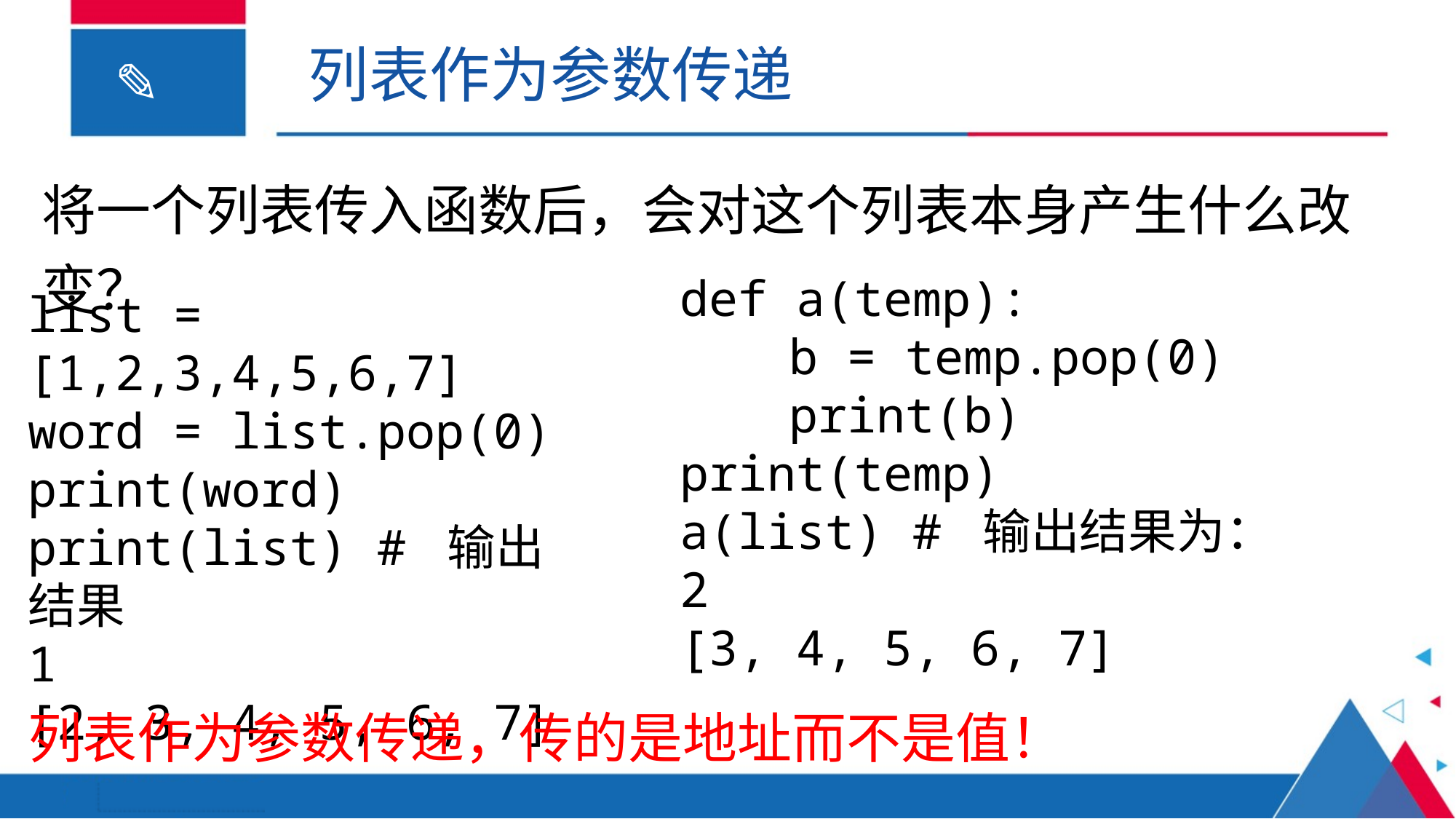

列表作为参数传递
将⼀个列表传⼊函数后，会对这个列表本⾝产⽣什么改变？
def a(temp):
	b = temp.pop(0)
	print(b)
print(temp)
a(list) # 输出结果为：
2
[3, 4, 5, 6, 7]
list = [1,2,3,4,5,6,7]
word = list.pop(0)
print(word)
print(list) # 输出结果
1
[2, 3, 4, 5, 6, 7]
列表作为参数传递，传的是地址而不是值！